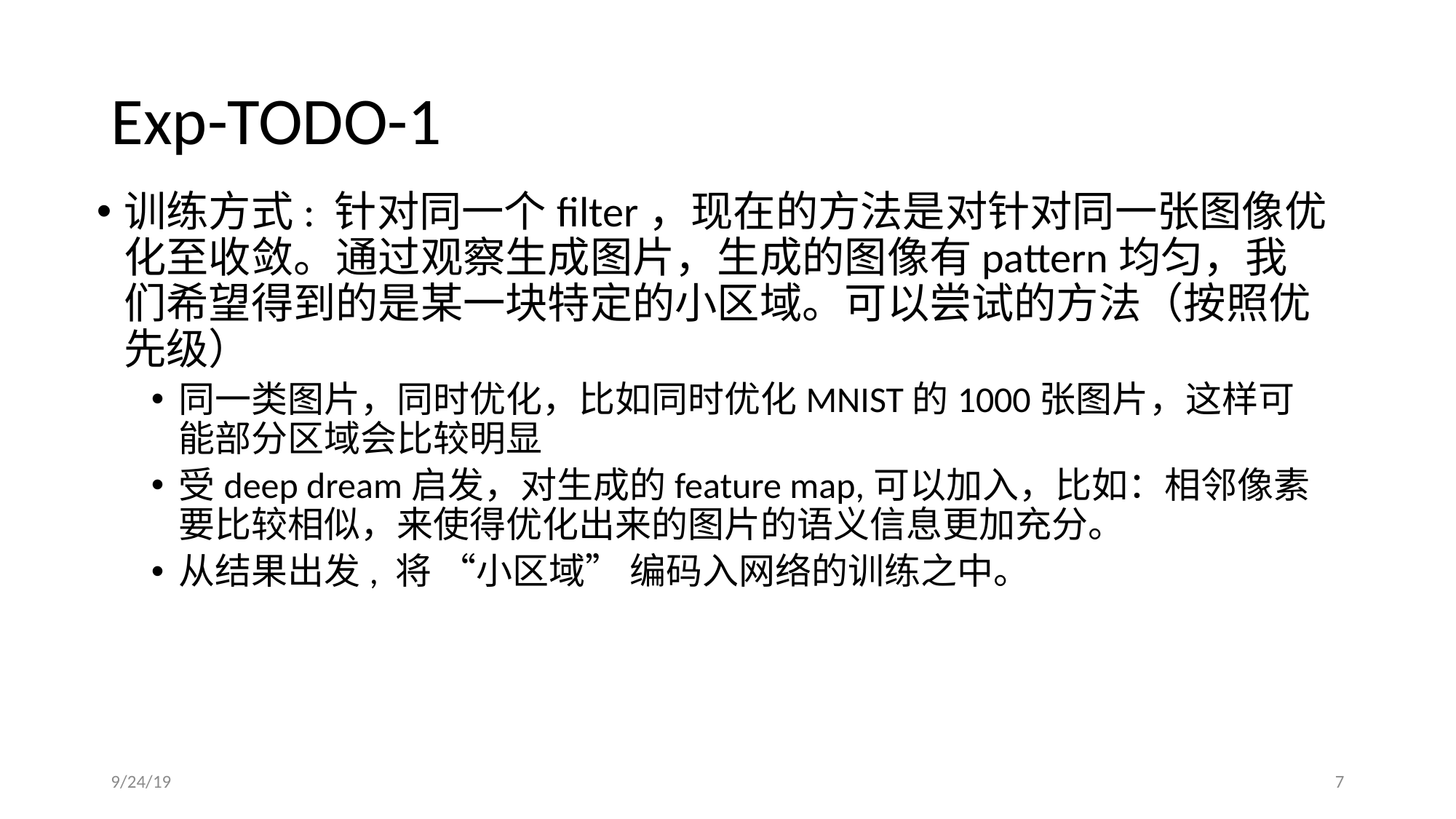

# Exp-TODO-1
训练方式: 针对同一个filter，现在的方法是对针对同一张图像优化至收敛。通过观察生成图片，生成的图像有pattern均匀，我们希望得到的是某一块特定的小区域。可以尝试的方法（按照优先级）
同一类图片，同时优化，比如同时优化MNIST的1000张图片，这样可能部分区域会比较明显
受deep dream启发，对生成的feature map,可以加入，比如：相邻像素要比较相似，来使得优化出来的图片的语义信息更加充分。
从结果出发, 将 “小区域” 编码入网络的训练之中。
9/24/19
7